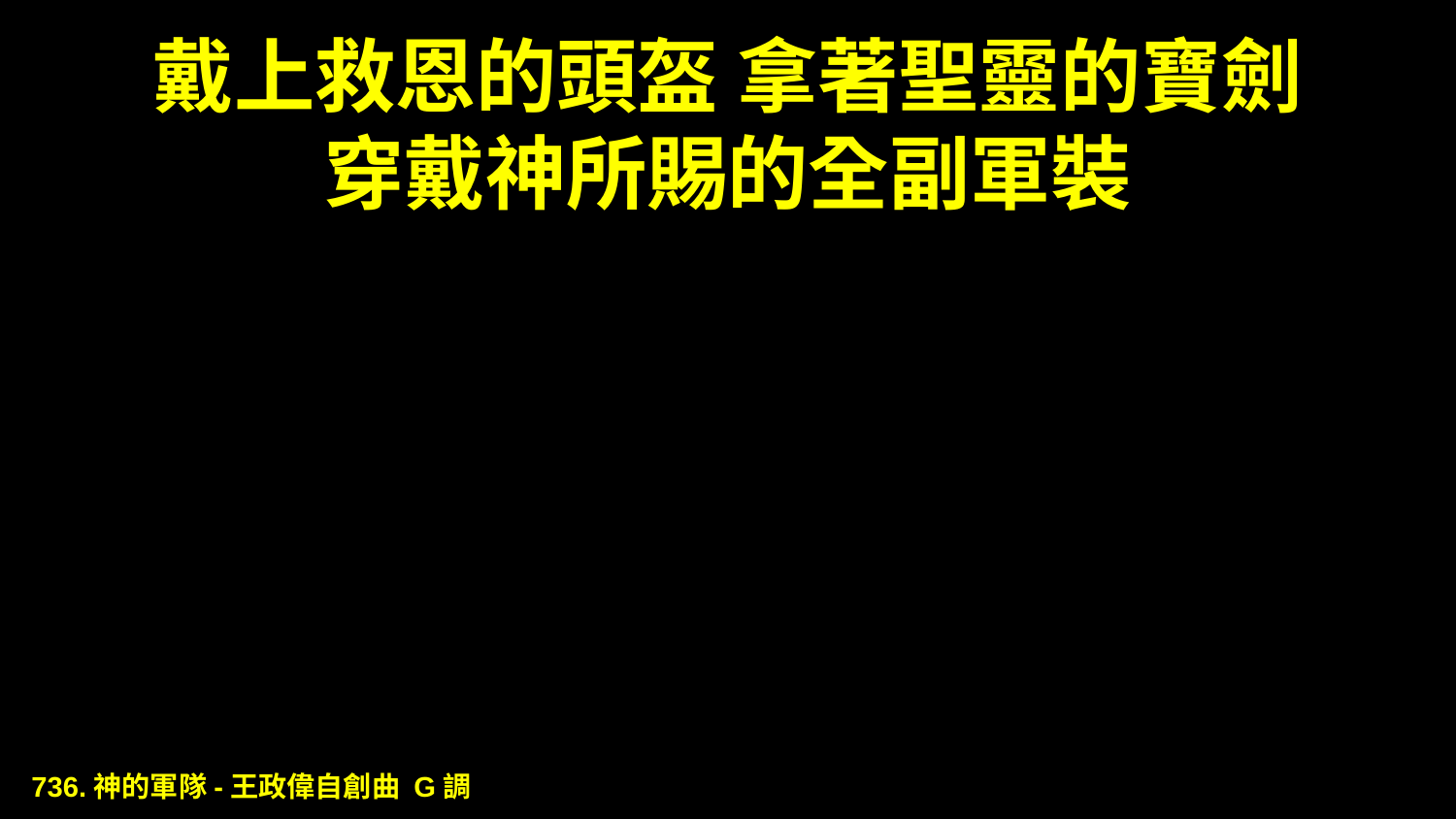

# 戴上救恩的頭盔 拿著聖靈的寶劍 穿戴神所賜的全副軍裝
736.神的軍隊-王政偉自創曲 G調